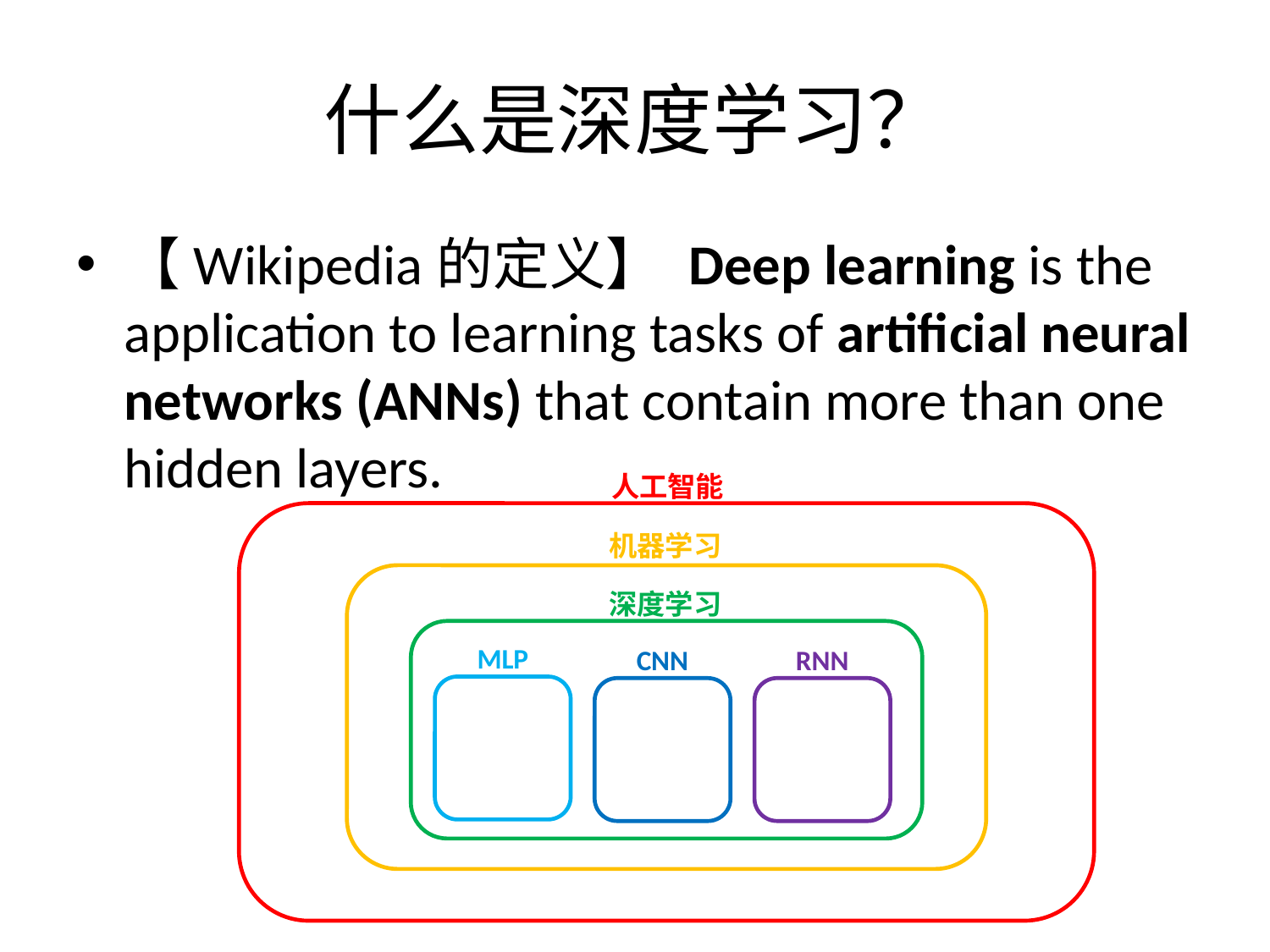

# 什么是深度学习？
【Wikipedia的定义】 Deep learning is the application to learning tasks of artificial neural networks (ANNs) that contain more than one hidden layers.
人工智能

机器学习

深度学习

MLP
CNN
RNN